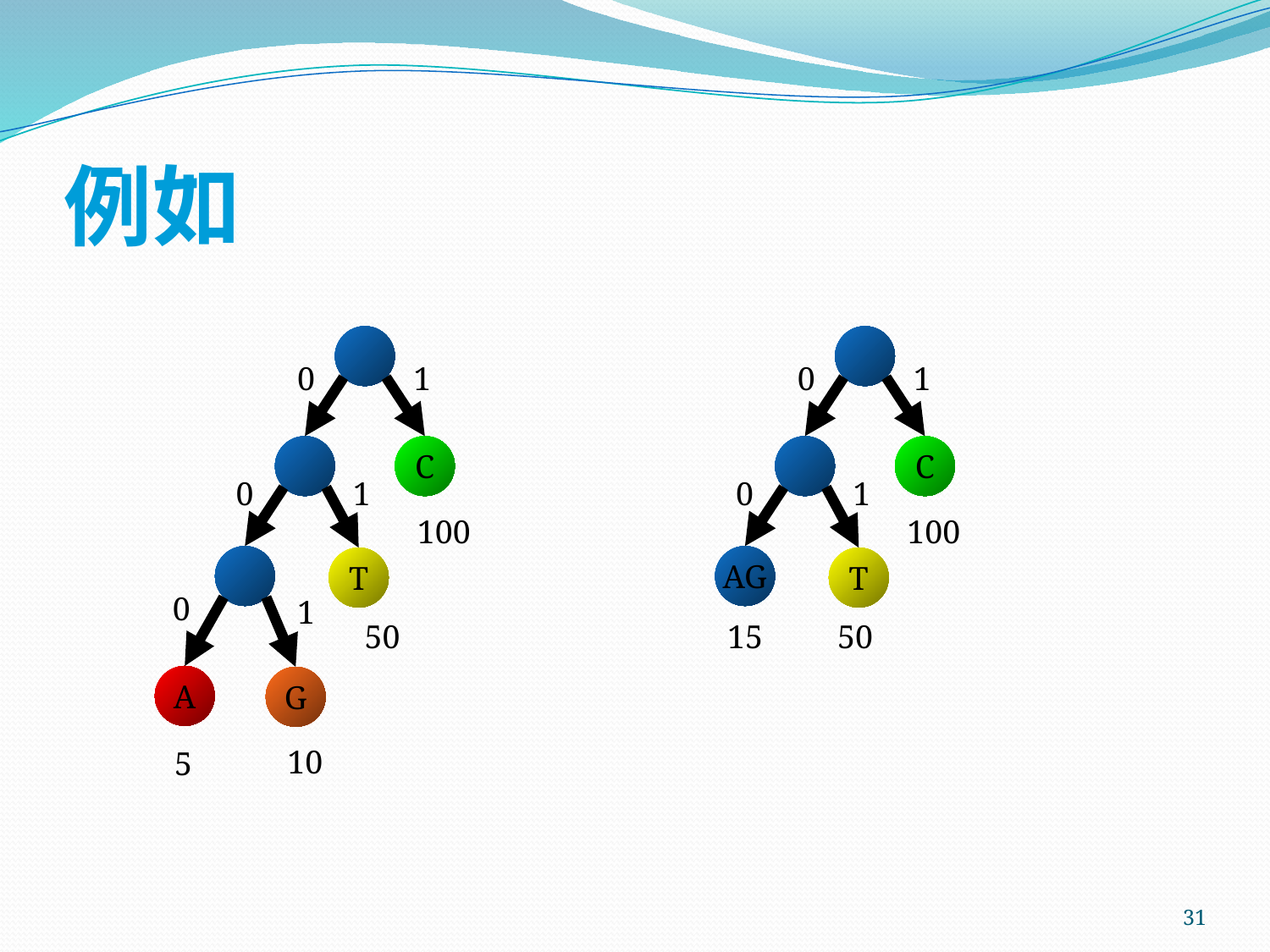

# 例如

0
1
0
1

C

C
0
1
0
1
100
100

AG
T
T
0
1
15
50
50
A
G
10
5
31